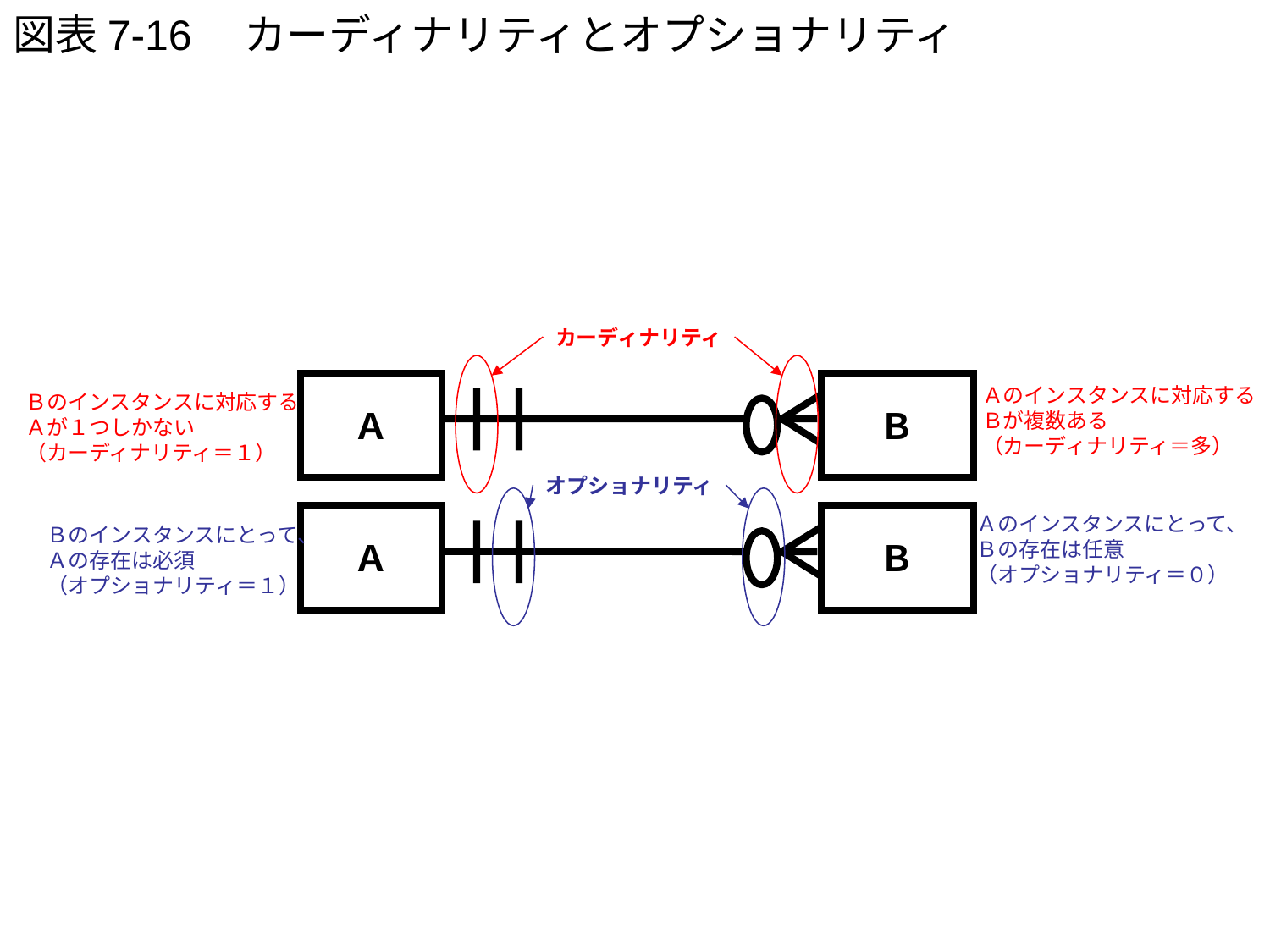

# 図表7-16　カーディナリティとオプショナリティ
カーディナリティ

Ａ
Ｂ
Ａのインスタンスに対応する
Ｂが複数ある
（カーディナリティ＝多）
Ｂのインスタンスに対応する
Ａが１つしかない
（カーディナリティ＝１）

オプショナリティ

Ａのインスタンスにとって、
Ｂの存在は任意
（オプショナリティ＝０）
Ａ
Ｂ
Ｂのインスタンスにとって、
Ａの存在は必須
（オプショナリティ＝１）